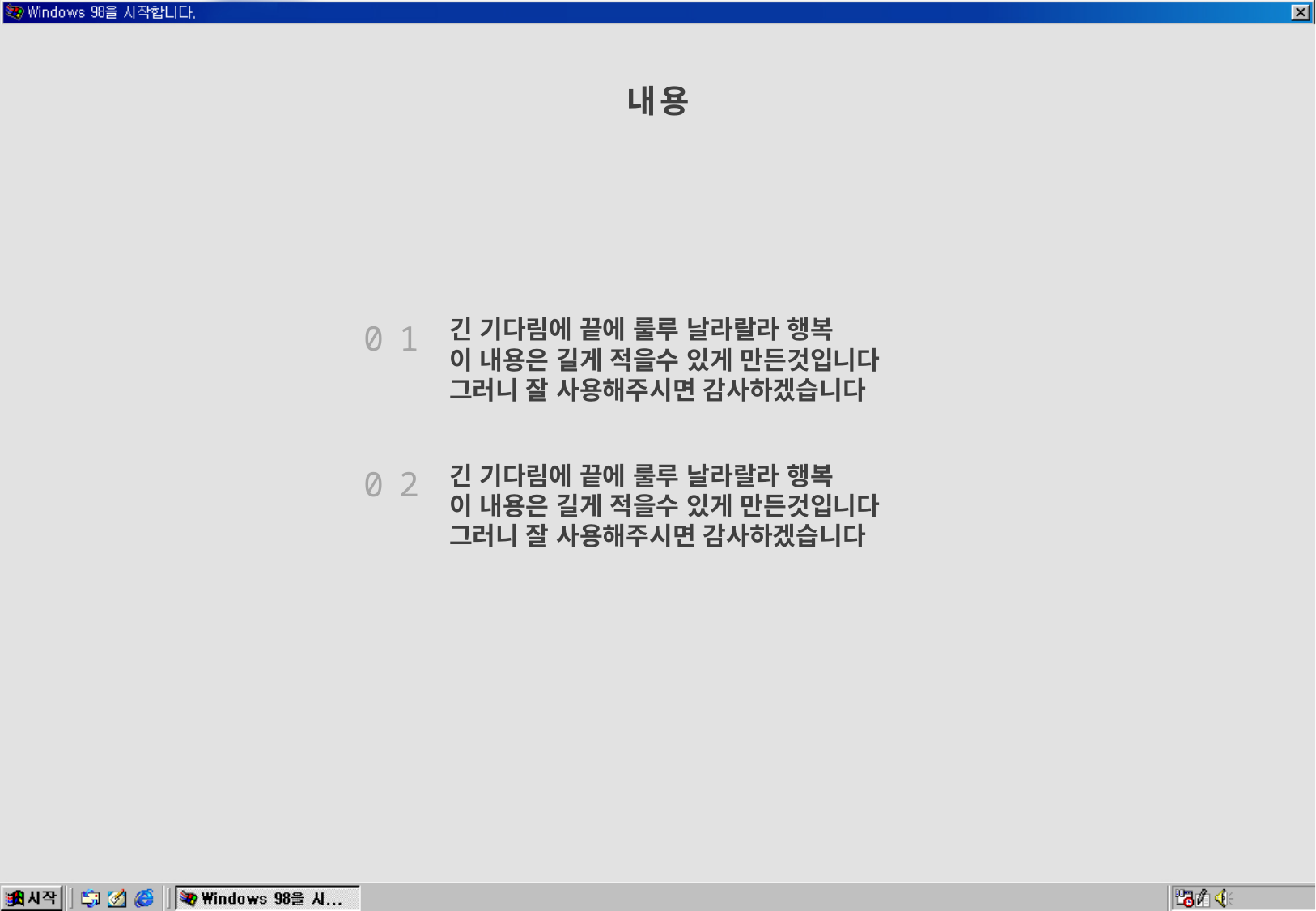

내 용
0 1
긴 기다림에 끝에 룰루 날라랄라 행복
이 내용은 길게 적을수 있게 만든것입니다
그러니 잘 사용해주시면 감사하겠습니다
0 2
긴 기다림에 끝에 룰루 날라랄라 행복
이 내용은 길게 적을수 있게 만든것입니다
그러니 잘 사용해주시면 감사하겠습니다